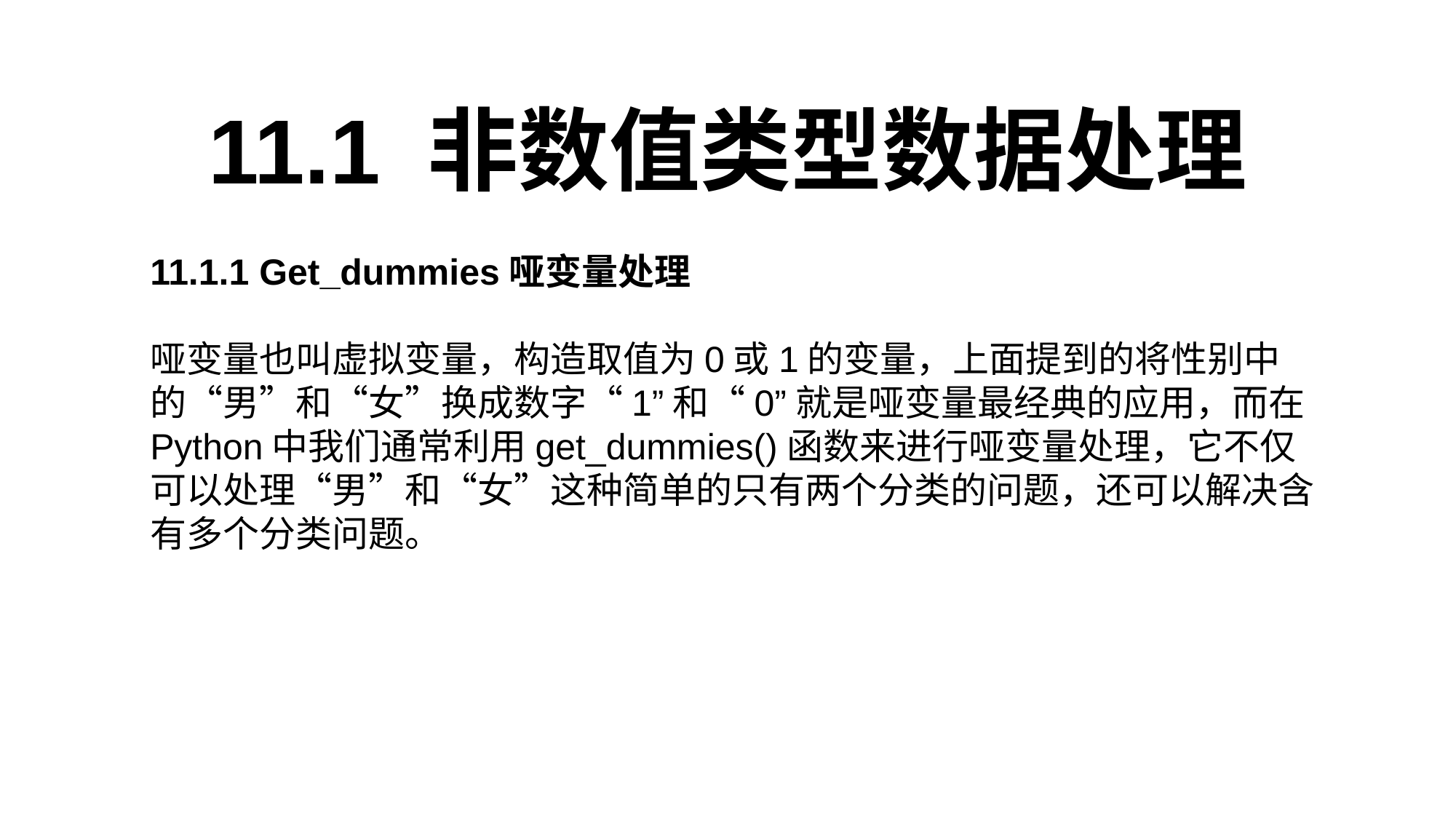

11.1 非数值类型数据处理
11.1.1 Get_dummies哑变量处理

哑变量也叫虚拟变量，构造取值为0或1的变量，上面提到的将性别中的“男”和“女”换成数字“1”和“0”就是哑变量最经典的应用，而在Python中我们通常利用get_dummies()函数来进行哑变量处理，它不仅可以处理“男”和“女”这种简单的只有两个分类的问题，还可以解决含有多个分类问题。